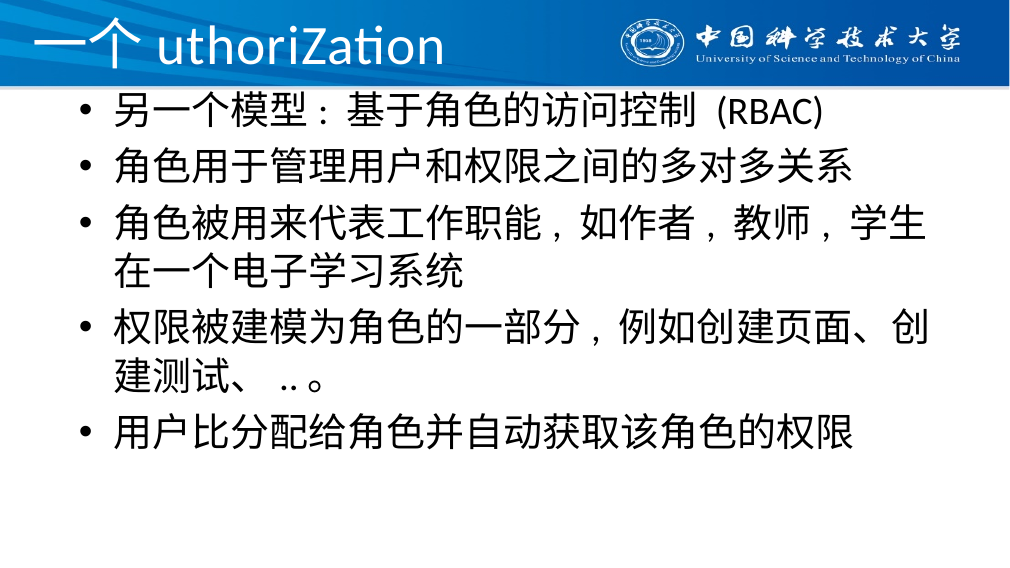

# 一个uthoriZation
另一个模型: 基于角色的访问控制 (RBAC)
角色用于管理用户和权限之间的多对多关系
角色被用来代表工作职能, 如作者, 教师, 学生在一个电子学习系统
权限被建模为角色的一部分, 例如创建页面、创建测试、..。
用户比分配给角色并自动获取该角色的权限